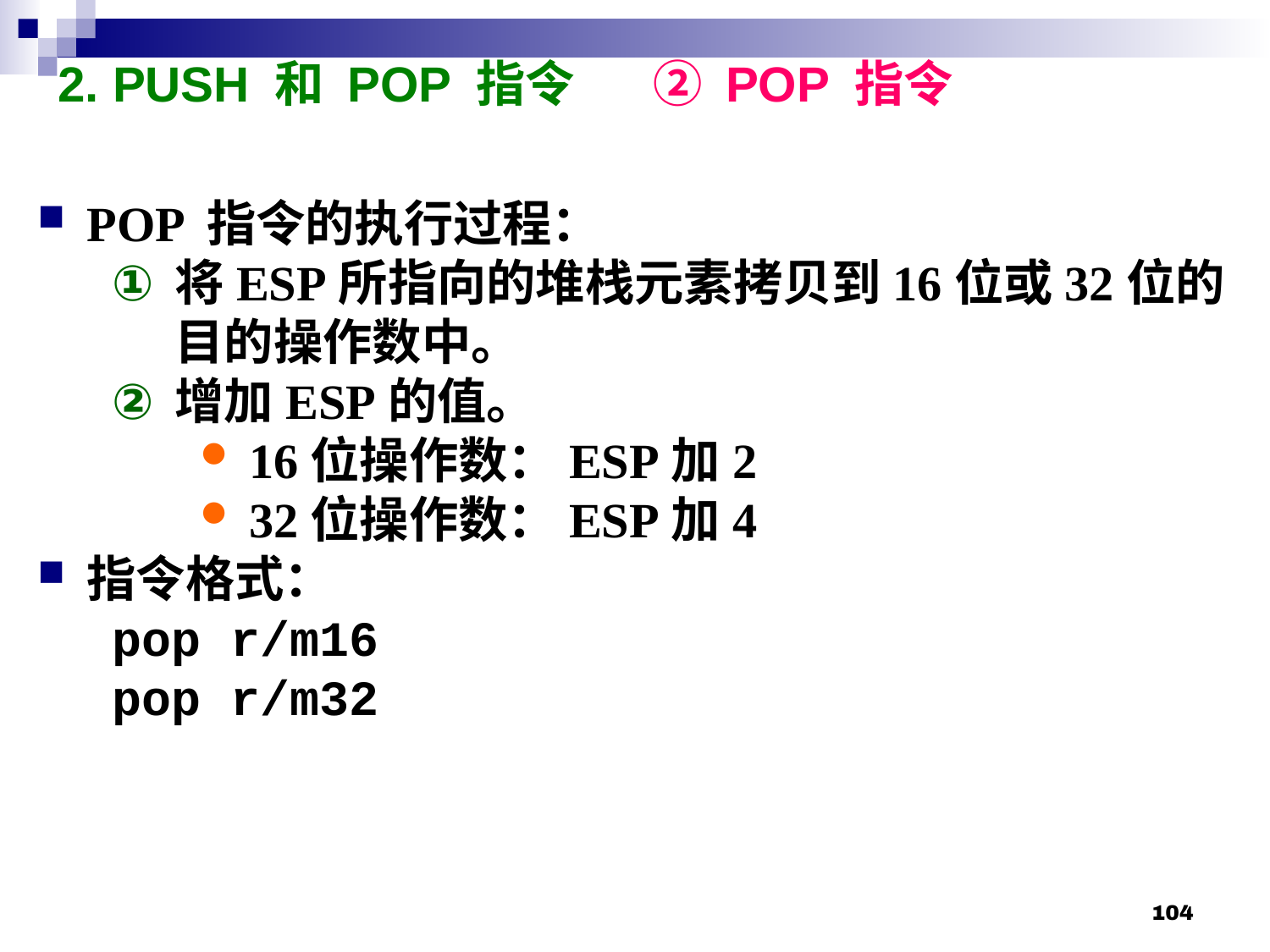

# 2. PUSH 和 POP 指令       ② POP 指令
POP 指令的执行过程：
将ESP所指向的堆栈元素拷贝到16位或32位的目的操作数中。
增加ESP的值。
16位操作数：ESP加2
32位操作数：ESP加4
指令格式：
pop r/m16
pop r/m32
104